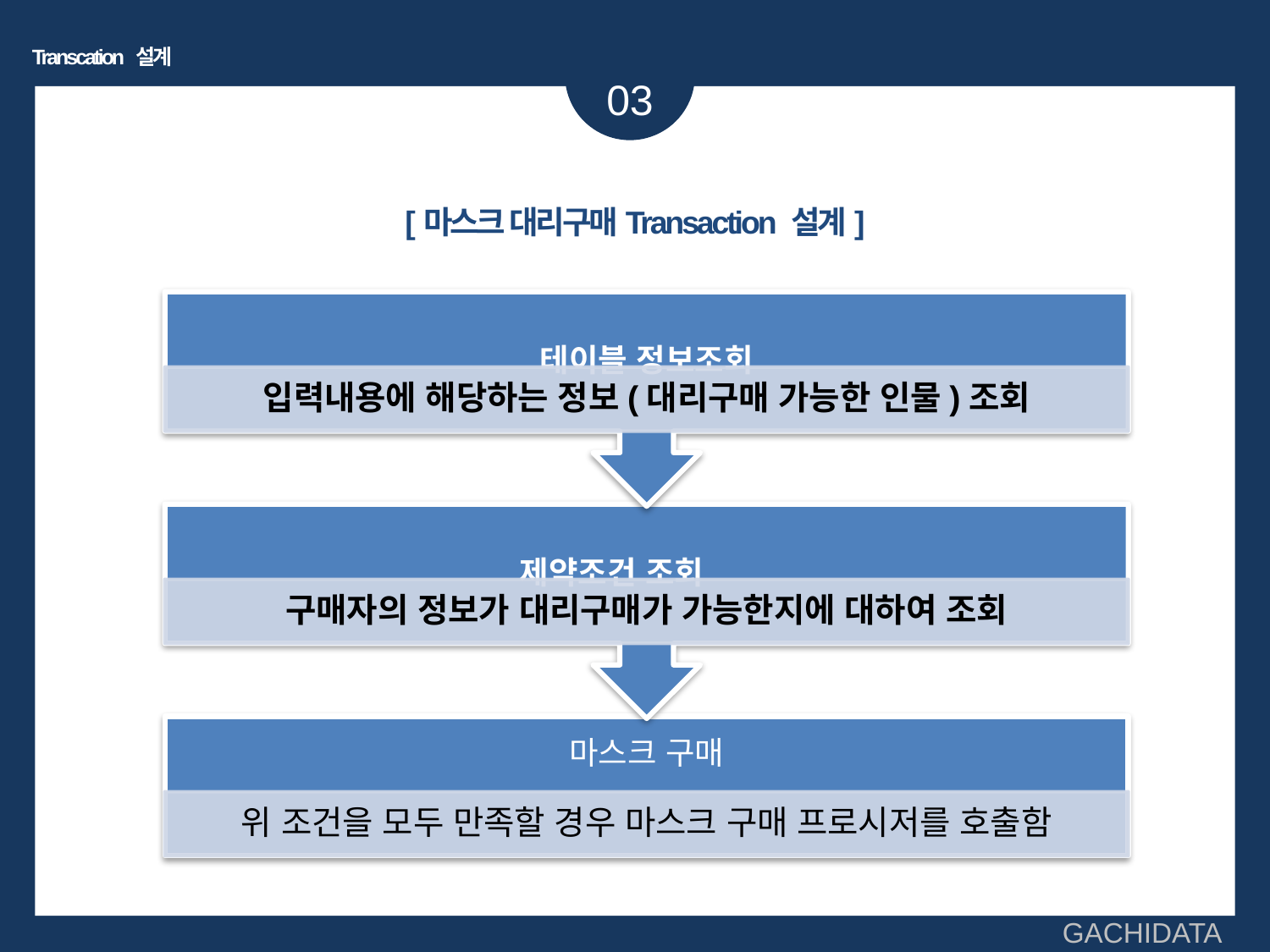

Transcation 설계
03

[마스크 대리구매Transaction 설계]
마스크 구매
위 조건을 모두 만족할 경우 마스크 구매 프로시저를 호출함
제약조건 조회
구매자의 정보가 대리구매가 가능한지에 대하여 조회
테이블 정보조회
입력내용에 해당하는 정보(대리구매 가능한 인물)조회

GACHIDATA